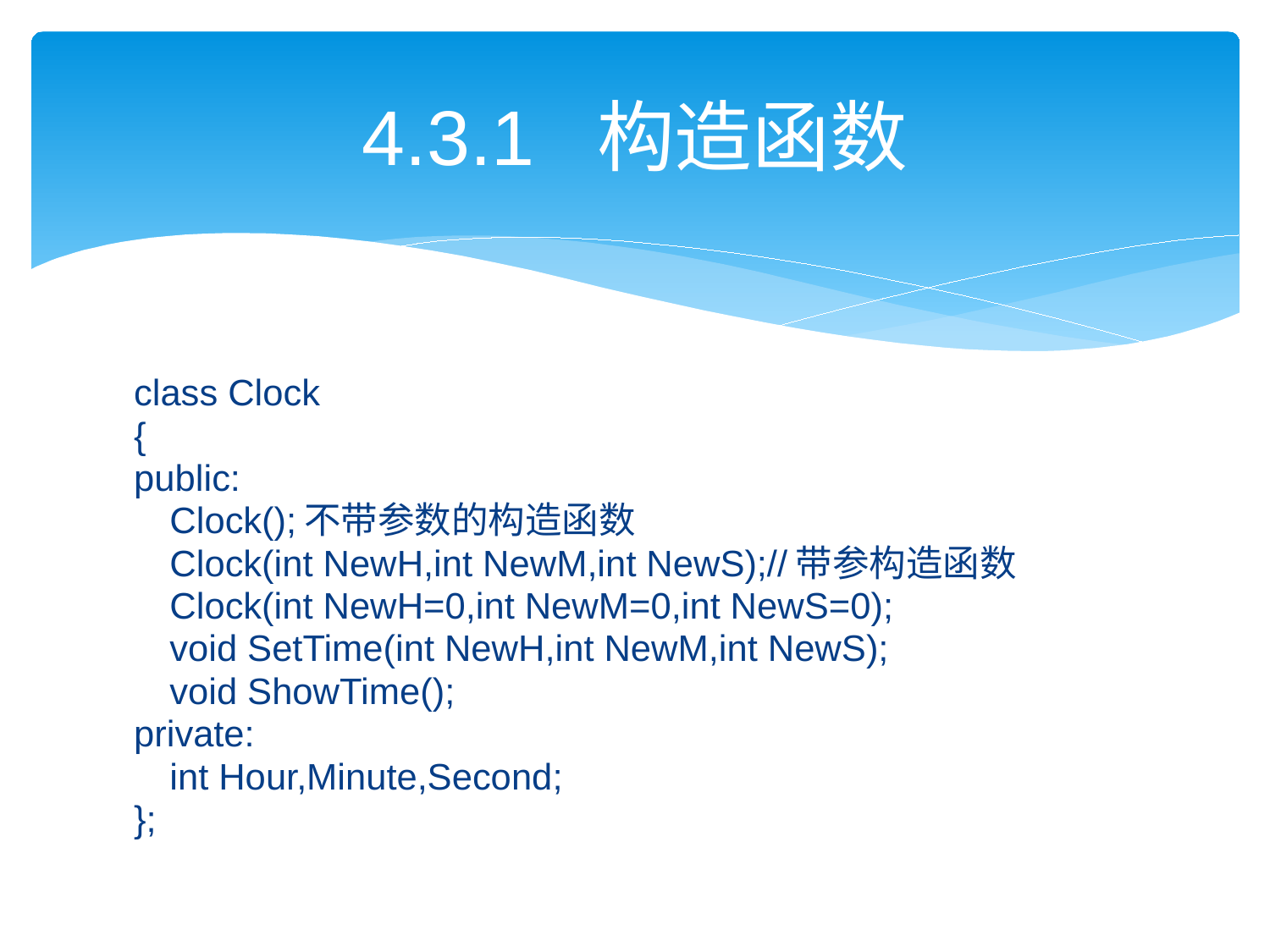

# 4.3.1  构造函数
class Clock
{
public:
	Clock();不带参数的构造函数
	Clock(int NewH,int NewM,int NewS);//带参构造函数
	Clock(int NewH=0,int NewM=0,int NewS=0);
	void SetTime(int NewH,int NewM,int NewS);
	void ShowTime();
private:
	int Hour,Minute,Second;
};